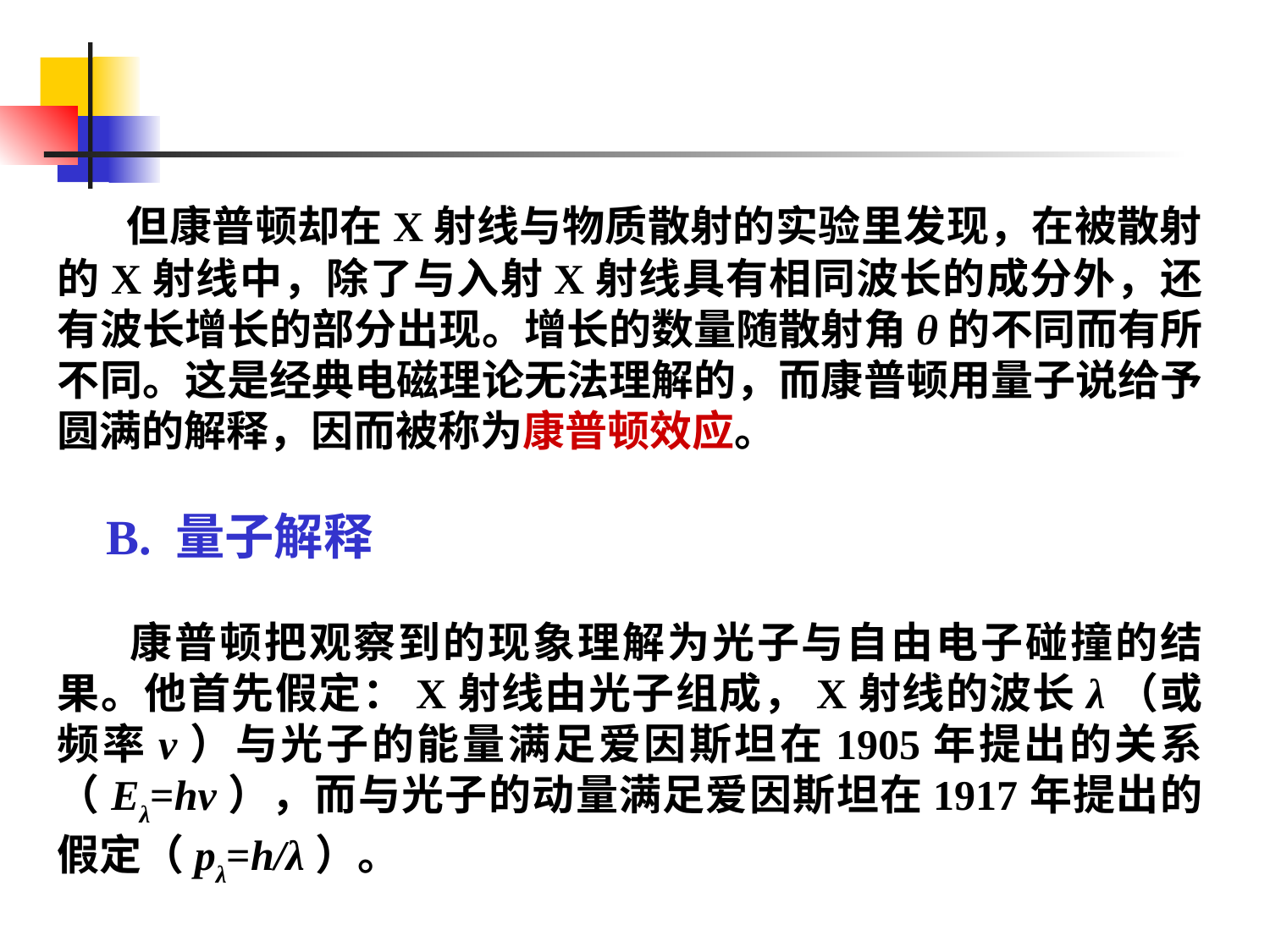

但康普顿却在X射线与物质散射的实验里发现，在被散射的X射线中，除了与入射X射线具有相同波长的成分外，还有波长增长的部分出现。增长的数量随散射角θ的不同而有所不同。这是经典电磁理论无法理解的，而康普顿用量子说给予圆满的解释，因而被称为康普顿效应。

    B. 量子解释

     康普顿把观察到的现象理解为光子与自由电子碰撞的结果。他首先假定：X射线由光子组成，X射线的波长λ（或频率ν）与光子的能量满足爱因斯坦在1905年提出的关系（Eλ=hν），而与光子的动量满足爱因斯坦在1917年提出的假定（pλ=h/λ）。